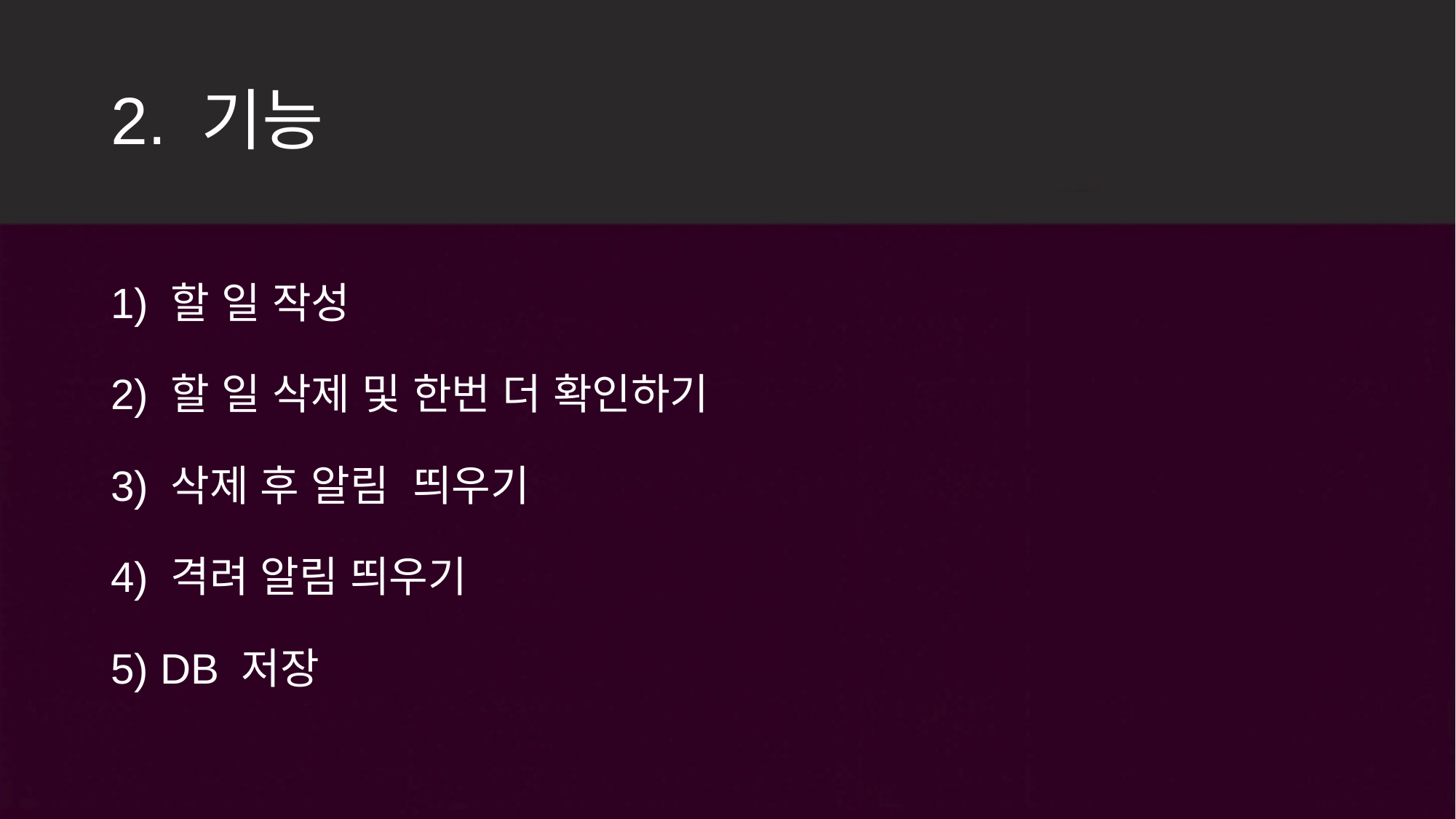

# 2. 기능
1) 할 일 작성
2) 할 일 삭제 및 한번 더 확인하기
3) 삭제 후 알림  띄우기
4) 격려 알림 띄우기
5) DB 저장